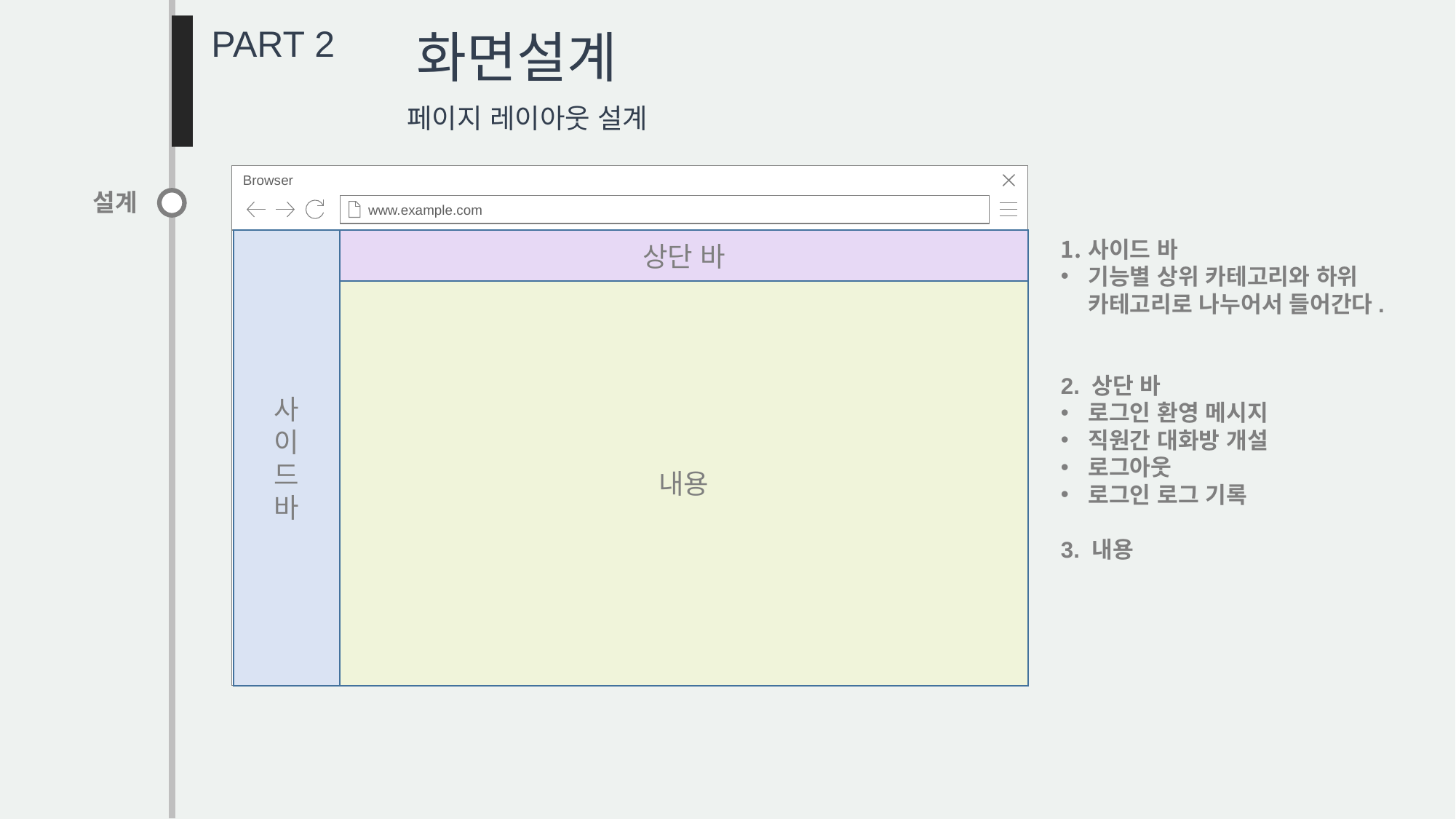

PART 2
화면설계
페이지 레이아웃 설계
Browser

www.example.com

설계

사
이
드
바
상단 바
사이드 바
기능별 상위 카테고리와 하위 카테고리로 나누어서 들어간다.

2. 상단 바
로그인 환영 메시지
직원간 대화방 개설
로그아웃
로그인 로그 기록

3. 내용
내용